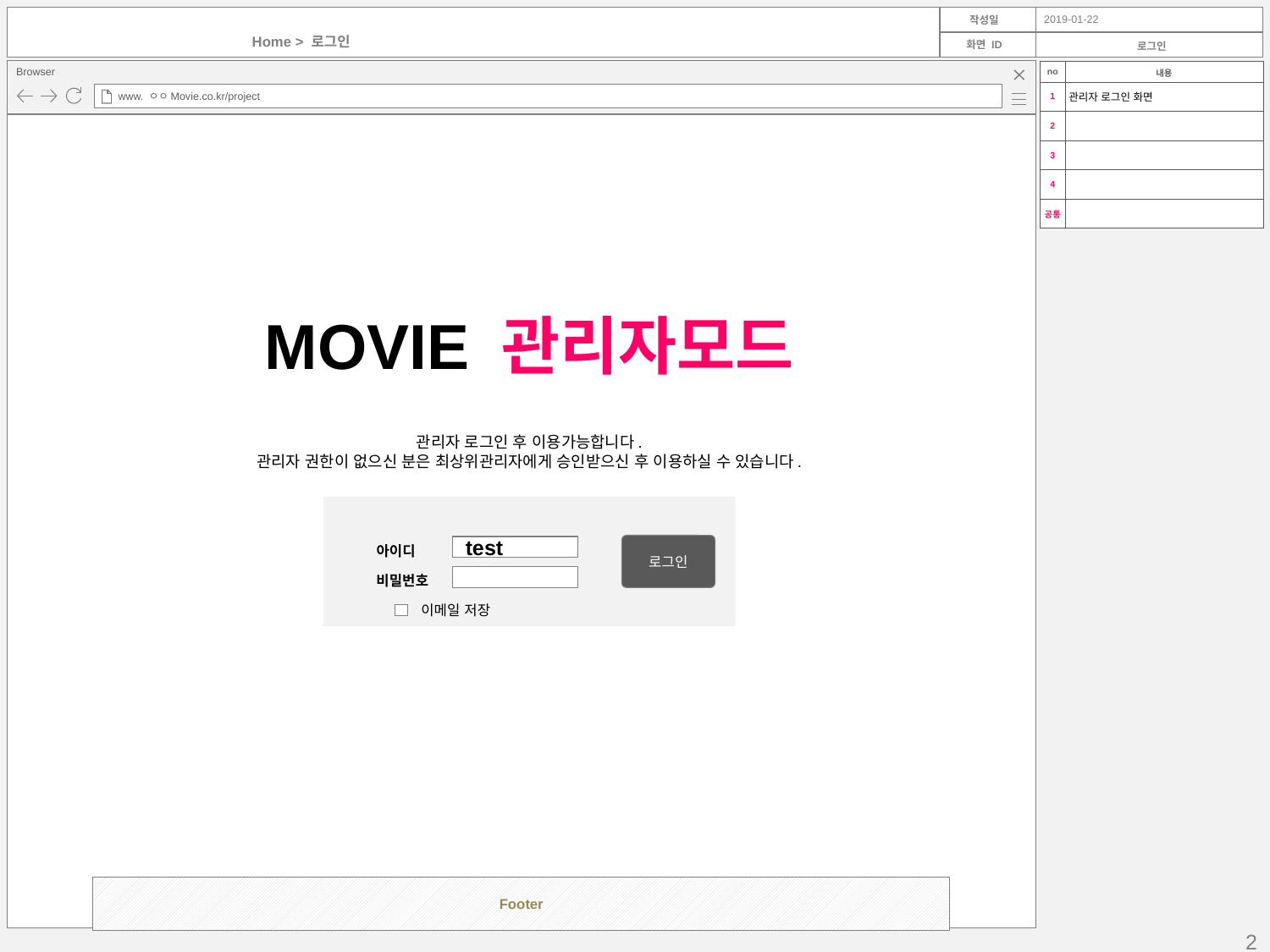

2019-01-22
Home > 로그인
로그인
| no | 내용 |
| --- | --- |
| 1 | 관리자 로그인 화면 |
| 2 |  |
| 3 |  |
| 4 |  |
| 공통 |  |
MOVIE 관리자모드
관리자 로그인 후 이용가능합니다.
관리자 권한이 없으신 분은 최상위관리자에게 승인받으신 후 이용하실 수 있습니다.

로그인
아이디
test
비밀번호

이메일 저장

Footer
2